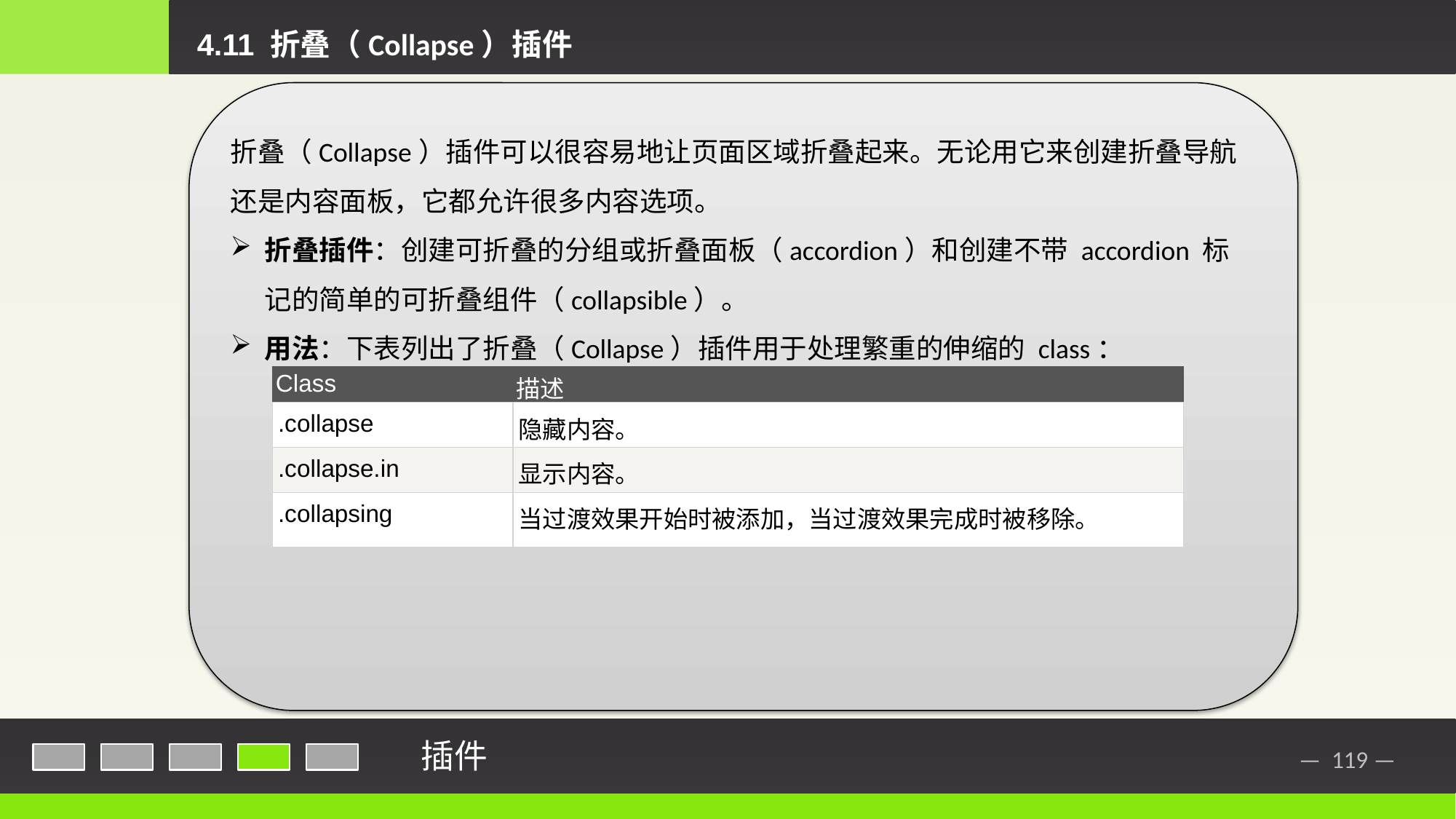

4.11 折叠（Collapse）插件
折叠（Collapse）插件可以很容易地让页面区域折叠起来。无论用它来创建折叠导航还是内容面板，它都允许很多内容选项。
折叠插件：创建可折叠的分组或折叠面板（accordion）和创建不带 accordion 标记的简单的可折叠组件（collapsible）。
用法：下表列出了折叠（Collapse）插件用于处理繁重的伸缩的 class：

| Class | 描述 |
| --- | --- |
| .collapse | 隐藏内容。 |
| .collapse.in | 显示内容。 |
| .collapsing | 当过渡效果开始时被添加，当过渡效果完成时被移除。 |